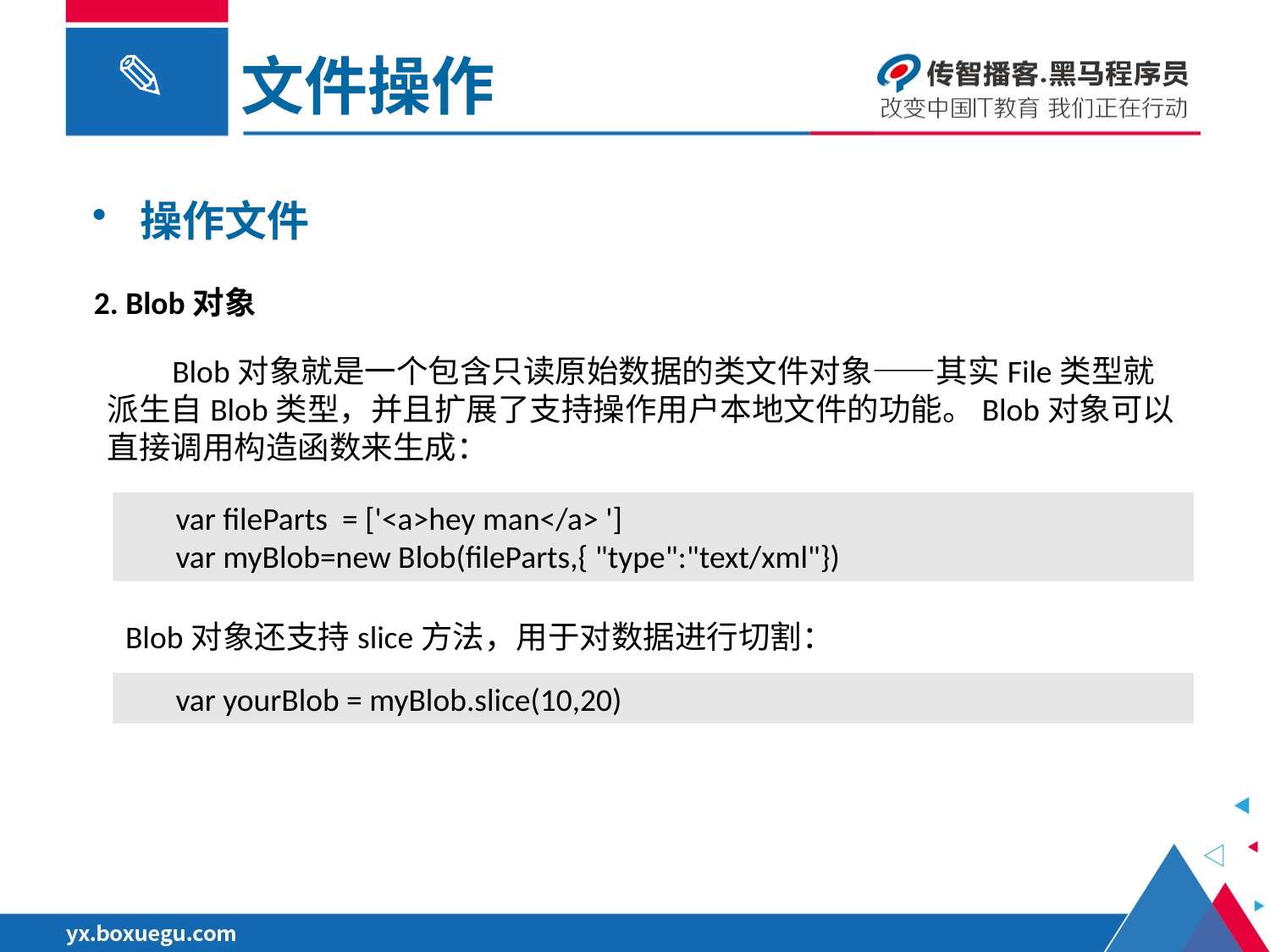

文件操作
操作文件
2. Blob对象
         Blob对象就是一个包含只读原始数据的类文件对象——其实File类型就派生自Blob类型，并且扩展了支持操作用户本地文件的功能。Blob对象可以直接调用构造函数来生成：
       var fileParts  = ['<a>hey man</a> ']
       var myBlob=new Blob(fileParts,{ "type":"text/xml"})
Blob对象还支持slice方法，用于对数据进行切割：
       var yourBlob = myBlob.slice(10,20)